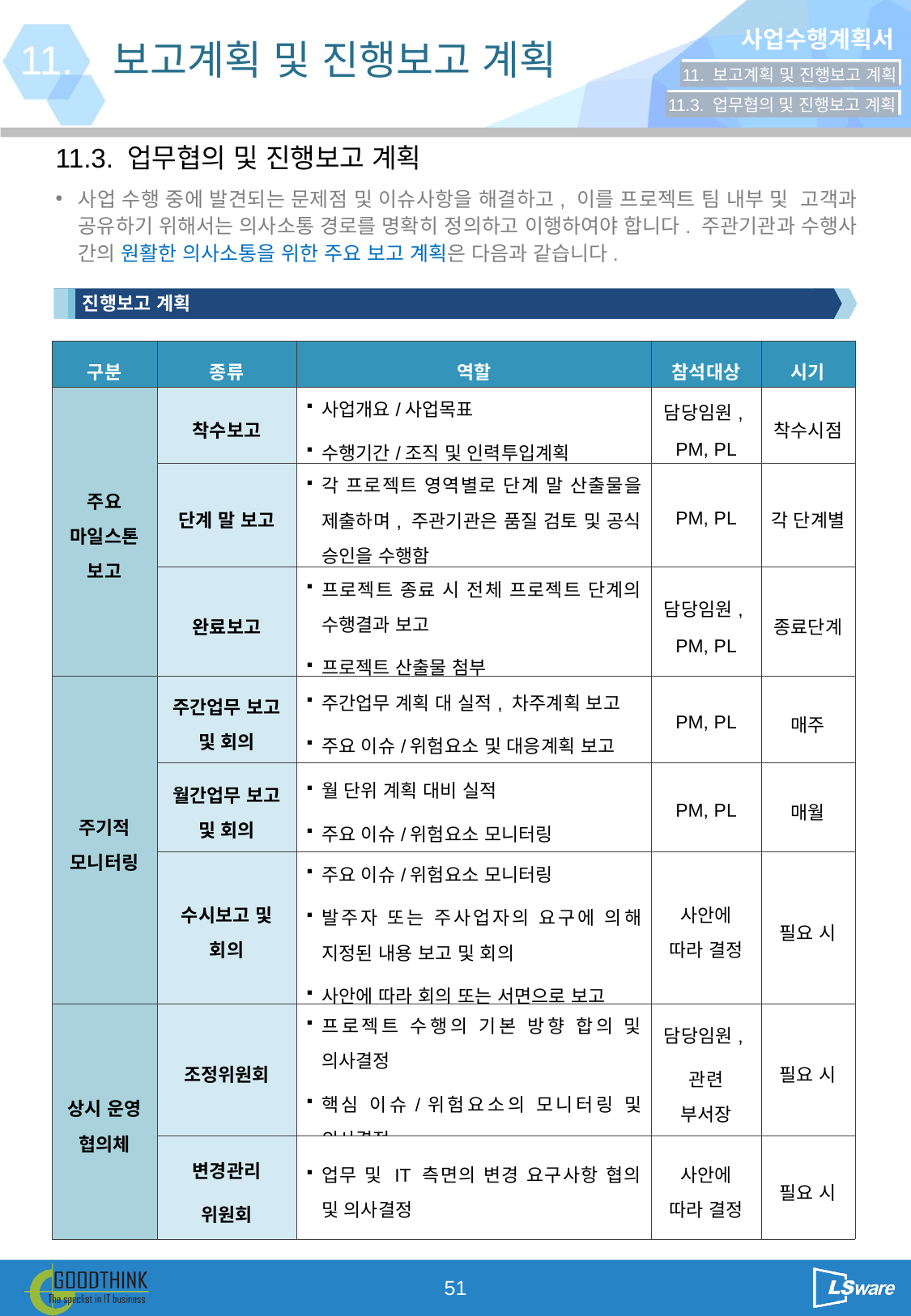

11.
보고계획 및 진행보고 계획
11. 보고계획 및 진행보고 계획
11.3. 업무협의 및 진행보고 계획
11.3. 업무협의 및 진행보고 계획
사업 수행 중에 발견되는 문제점 및 이슈사항을 해결하고, 이를 프로젝트 팀 내부 및  고객과 공유하기 위해서는 의사소통 경로를 명확히 정의하고 이행하여야 합니다. 주관기관과 수행사 간의 원활한 의사소통을 위한 주요 보고 계획은 다음과 같습니다.

진행보고 계획
| 구분 | 종류 | 역할 | 참석대상 | 시기 |
| --- | --- | --- | --- | --- |
| 주요 마일스톤 보고 | 착수보고 | 사업개요/사업목표 수행기간/조직 및 인력투입계획 | 담당임원, PM, PL | 착수시점 |
|  | 단계 말 보고 | 각 프로젝트 영역별로 단계 말 산출물을 제출하며, 주관기관은 품질 검토 및 공식 승인을 수행함 | PM, PL | 각 단계별 |
|  | 완료보고 | 프로젝트 종료 시 전체 프로젝트 단계의 수행결과 보고 프로젝트 산출물 첨부 | 담당임원, PM, PL | 종료단계 |
| 주기적 모니터링 | 주간업무 보고 및 회의 | 주간업무 계획 대 실적, 차주계획 보고 주요 이슈/위험요소 및 대응계획 보고 | PM, PL | 매주 |
|  | 월간업무 보고 및 회의 | 월 단위 계획 대비 실적 주요 이슈/위험요소 모니터링 | PM, PL | 매월 |
|  | 수시보고 및 회의 | 주요 이슈/위험요소 모니터링 발주자 또는 주사업자의 요구에 의해 지정된 내용 보고 및 회의 사안에 따라 회의 또는 서면으로 보고 | 사안에 따라 결정 | 필요 시 |
| 상시 운영 협의체 | 조정위원회 | 프로젝트 수행의 기본 방향 합의 및 의사결정 핵심 이슈/위험요소의 모니터링 및 의사결정 | 담당임원, 관련 부서장 | 필요 시 |
|  | 변경관리 위원회 | 업무 및 IT 측면의 변경 요구사항 협의 및 의사결정 | 사안에 따라 결정 | 필요 시 |